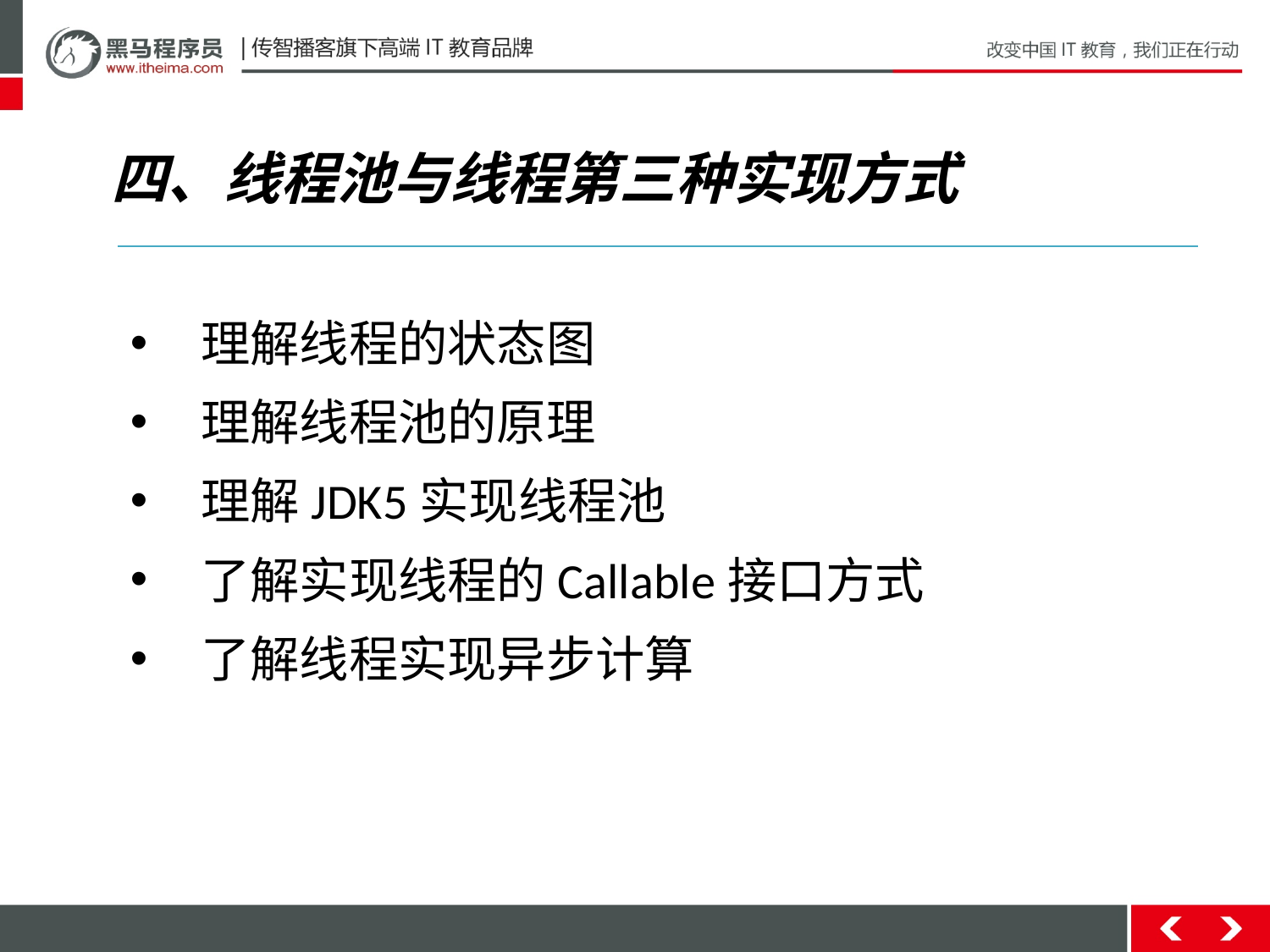

四、线程池与线程第三种实现方式
 理解线程的状态图
 理解线程池的原理
 理解JDK5实现线程池
 了解实现线程的Callable接口方式
 了解线程实现异步计算